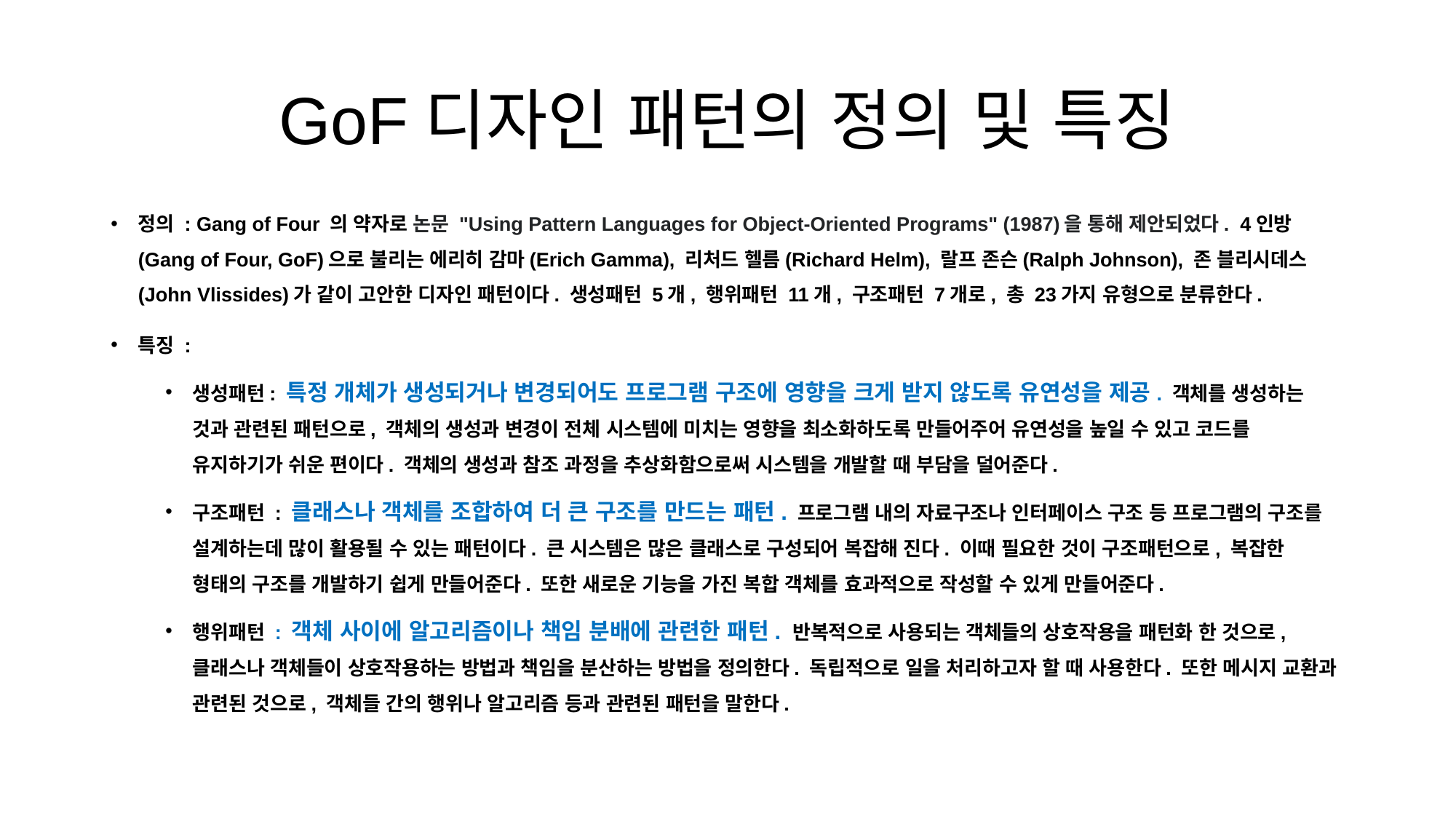

# GoF디자인 패턴의 정의 및 특징
정의 : Gang of Four 의 약자로 논문 "Using Pattern Languages for Object-Oriented Programs" (1987)을 통해 제안되었다.  4인방(Gang of Four, GoF)으로 불리는 에리히 감마(Erich Gamma), 리처드 헬름(Richard Helm), 랄프 존슨(Ralph Johnson), 존 블리시데스(John Vlissides)가 같이 고안한 디자인 패턴이다. 생성패턴 5개, 행위패턴 11개, 구조패턴 7개로, 총 23가지 유형으로 분류한다.
특징 :
생성패턴: 특정 개체가 생성되거나 변경되어도 프로그램 구조에 영향을 크게 받지 않도록 유연성을 제공. 객체를 생성하는 것과 관련된 패턴으로, 객체의 생성과 변경이 전체 시스템에 미치는 영향을 최소화하도록 만들어주어 유연성을 높일 수 있고 코드를 유지하기가 쉬운 편이다. 객체의 생성과 참조 과정을 추상화함으로써 시스템을 개발할 때 부담을 덜어준다.
구조패턴 : 클래스나 객체를 조합하여 더 큰 구조를 만드는 패턴. 프로그램 내의 자료구조나 인터페이스 구조 등 프로그램의 구조를 설계하는데 많이 활용될 수 있는 패턴이다. 큰 시스템은 많은 클래스로 구성되어 복잡해 진다. 이때 필요한 것이 구조패턴으로, 복잡한 형태의 구조를 개발하기 쉽게 만들어준다. 또한 새로운 기능을 가진 복합 객체를 효과적으로 작성할 수 있게 만들어준다.
행위패턴 : 객체 사이에 알고리즘이나 책임 분배에 관련한 패턴. 반복적으로 사용되는 객체들의 상호작용을 패턴화 한 것으로, 클래스나 객체들이 상호작용하는 방법과 책임을 분산하는 방법을 정의한다. 독립적으로 일을 처리하고자 할 때 사용한다. 또한 메시지 교환과 관련된 것으로, 객체들 간의 행위나 알고리즘 등과 관련된 패턴을 말한다.